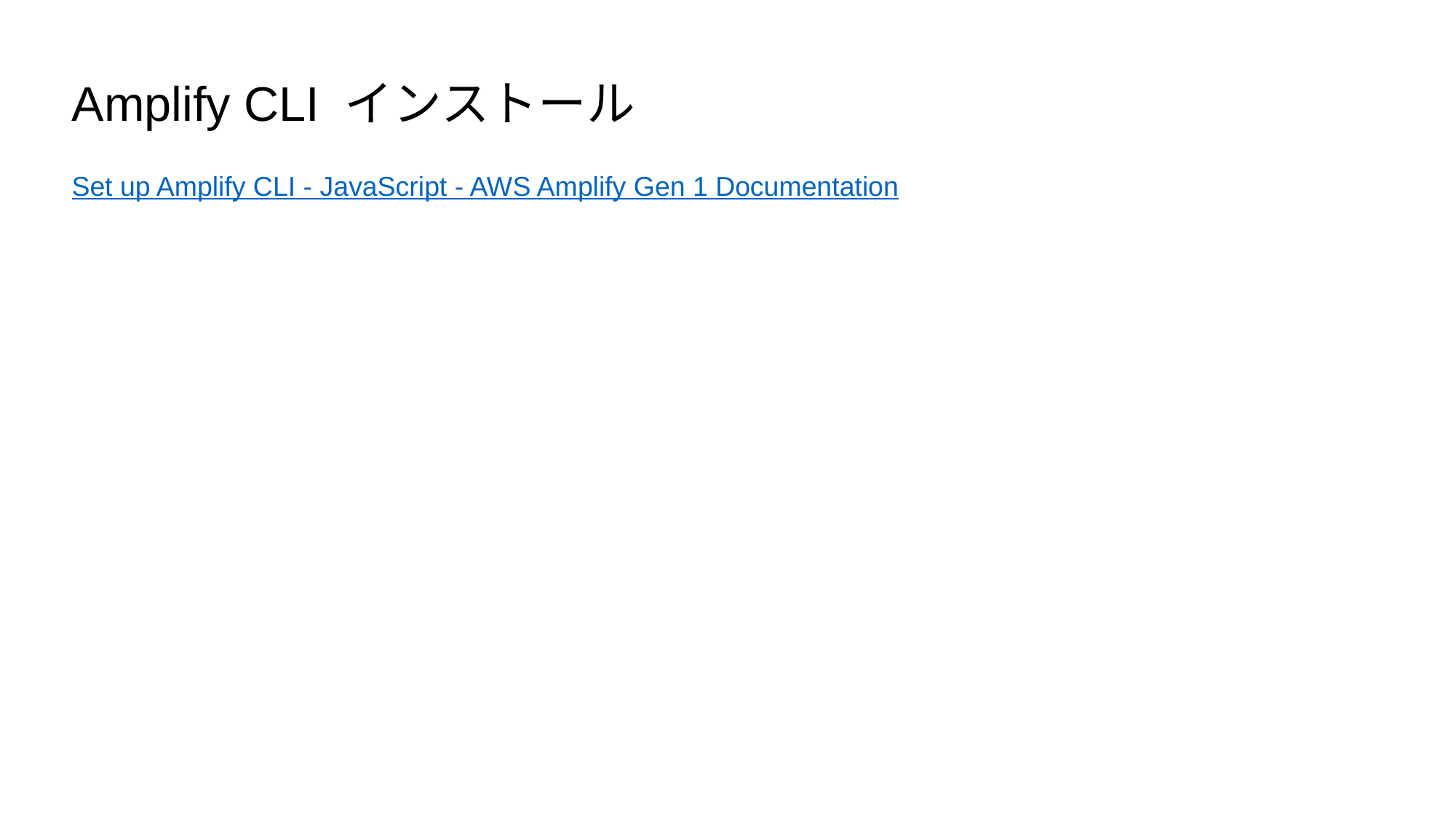

Amplify CLI インストール
Set up Amplify CLI - JavaScript - AWS Amplify Gen 1 Documentation